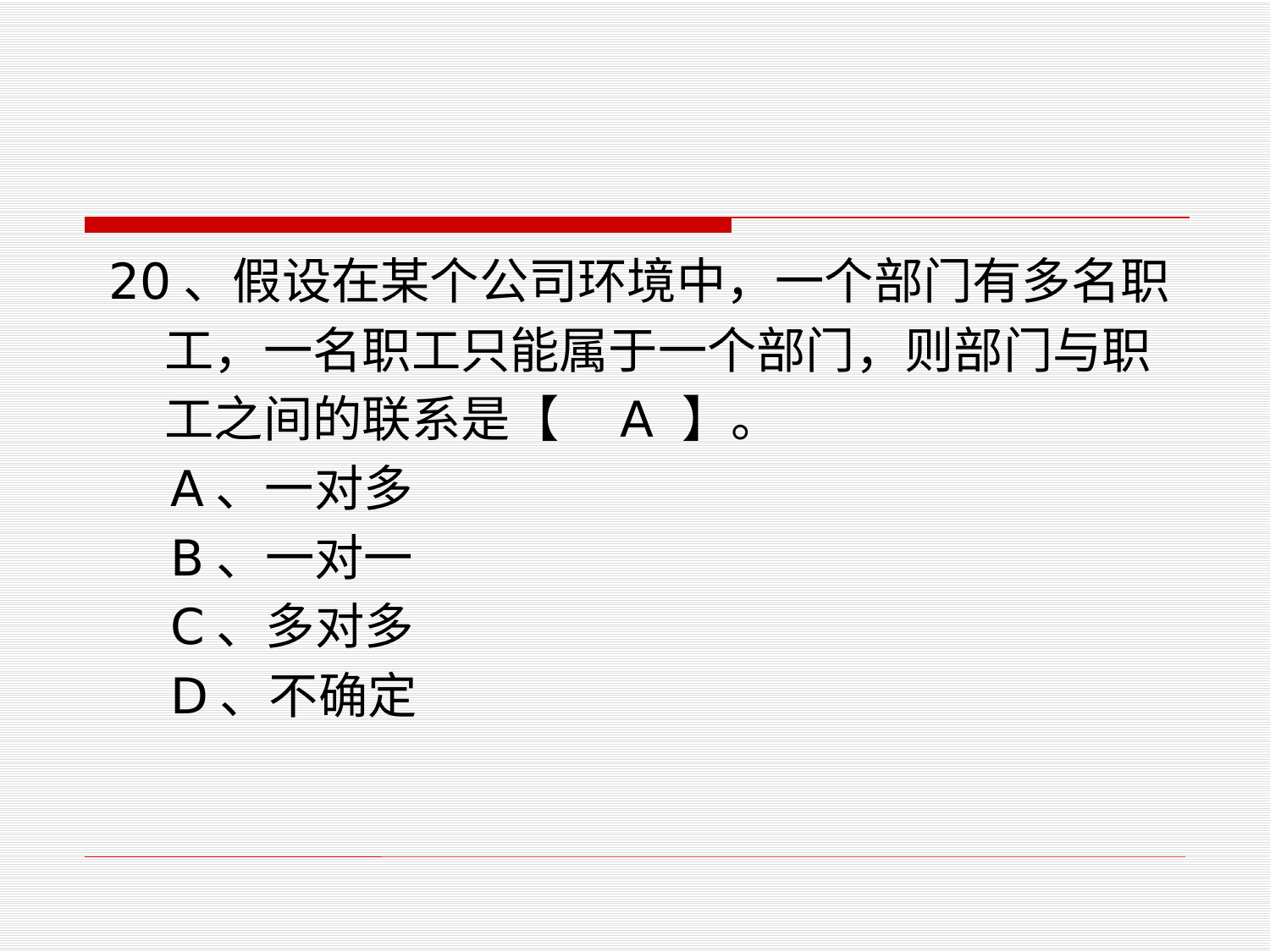

#
20、假设在某个公司环境中，一个部门有多名职
    工，一名职工只能属于一个部门，则部门与职
    工之间的联系是【　A 】。
　A、一对多
　B、一对一
　C、多对多
　D、不确定